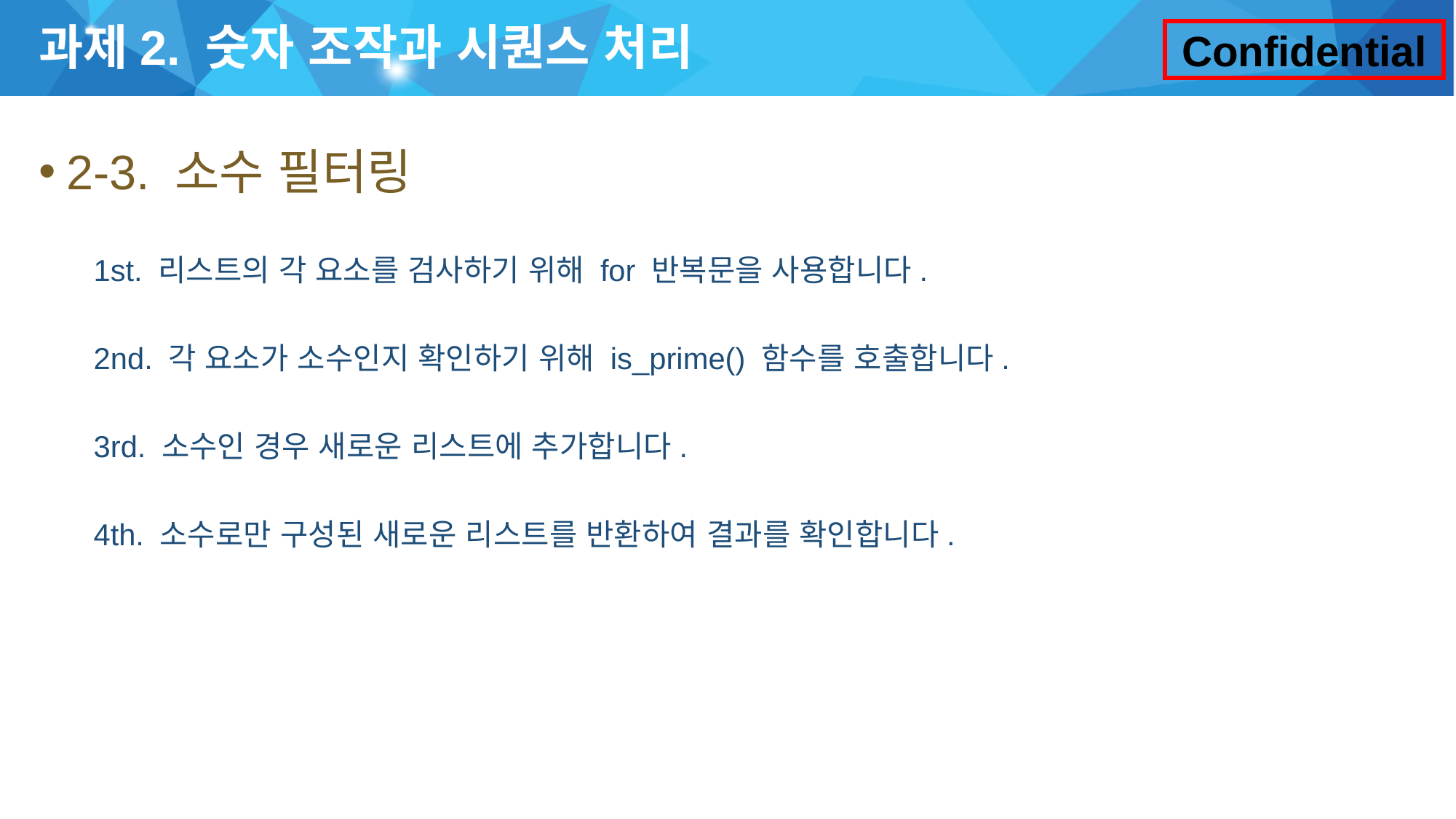

# 과제2. 숫자 조작과 시퀀스 처리
2-3. 소수 필터링

1st. 리스트의 각 요소를 검사하기 위해 for 반복문을 사용합니다.

2nd. 각 요소가 소수인지 확인하기 위해 is_prime() 함수를 호출합니다.

3rd. 소수인 경우 새로운 리스트에 추가합니다.

4th. 소수로만 구성된 새로운 리스트를 반환하여 결과를 확인합니다.